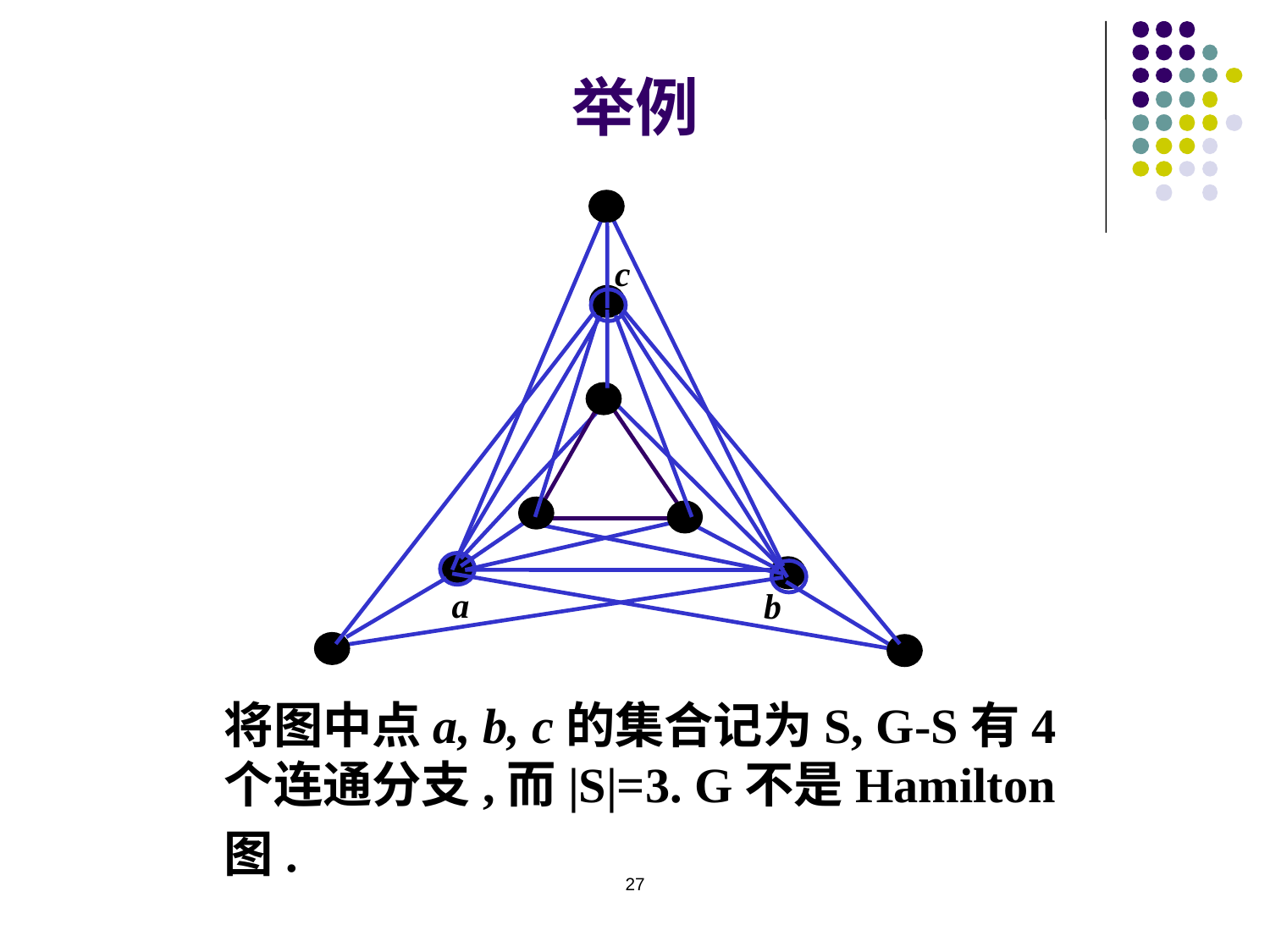

# 举例

a

b

c

将图中点a, b, c的集合记为S, G-S有4个连通分支,而|S|=3. G不是Hamilton图.
27